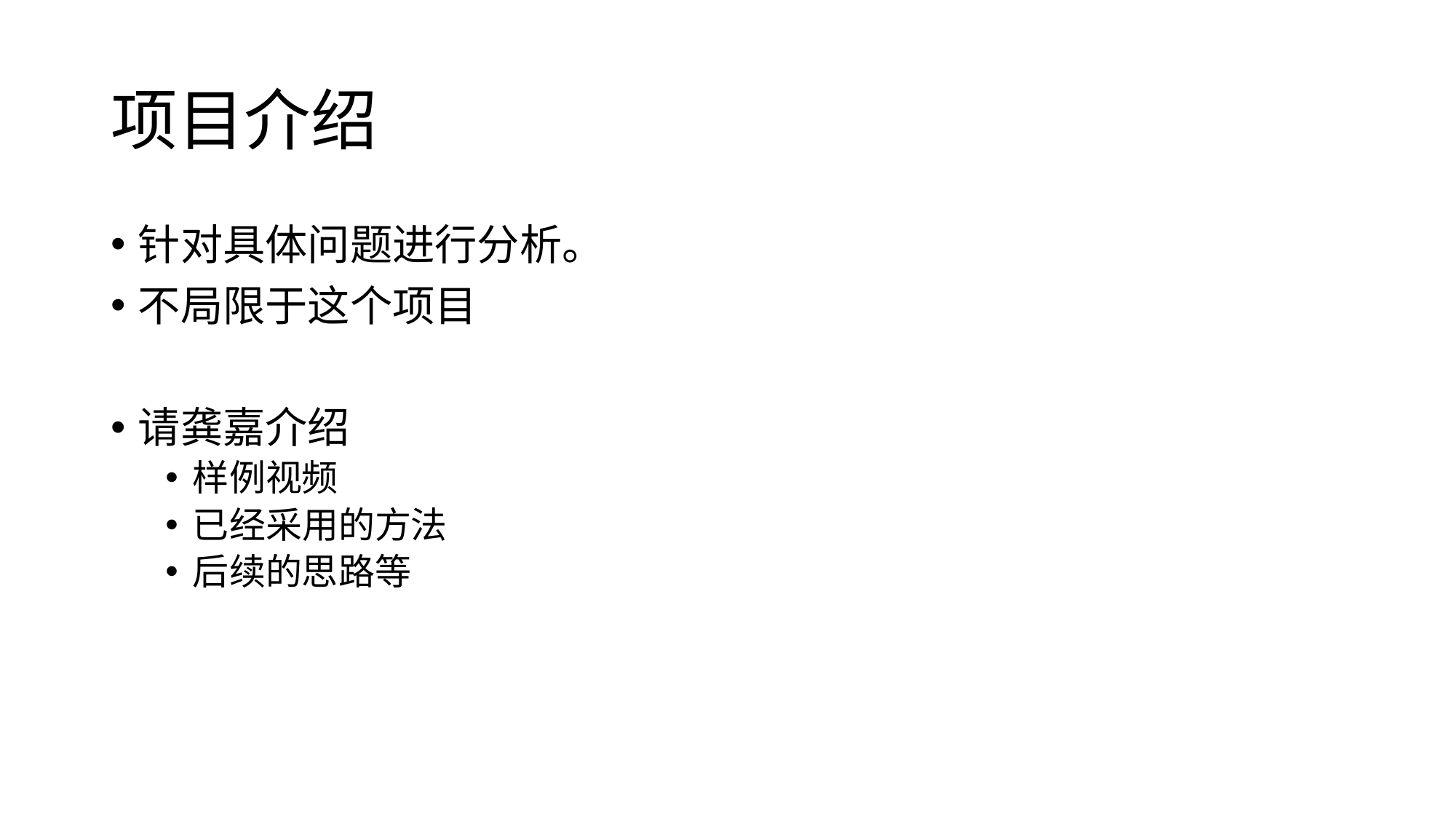

# 项目介绍
针对具体问题进行分析。
不局限于这个项目

请龚嘉介绍
样例视频
已经采用的方法
后续的思路等